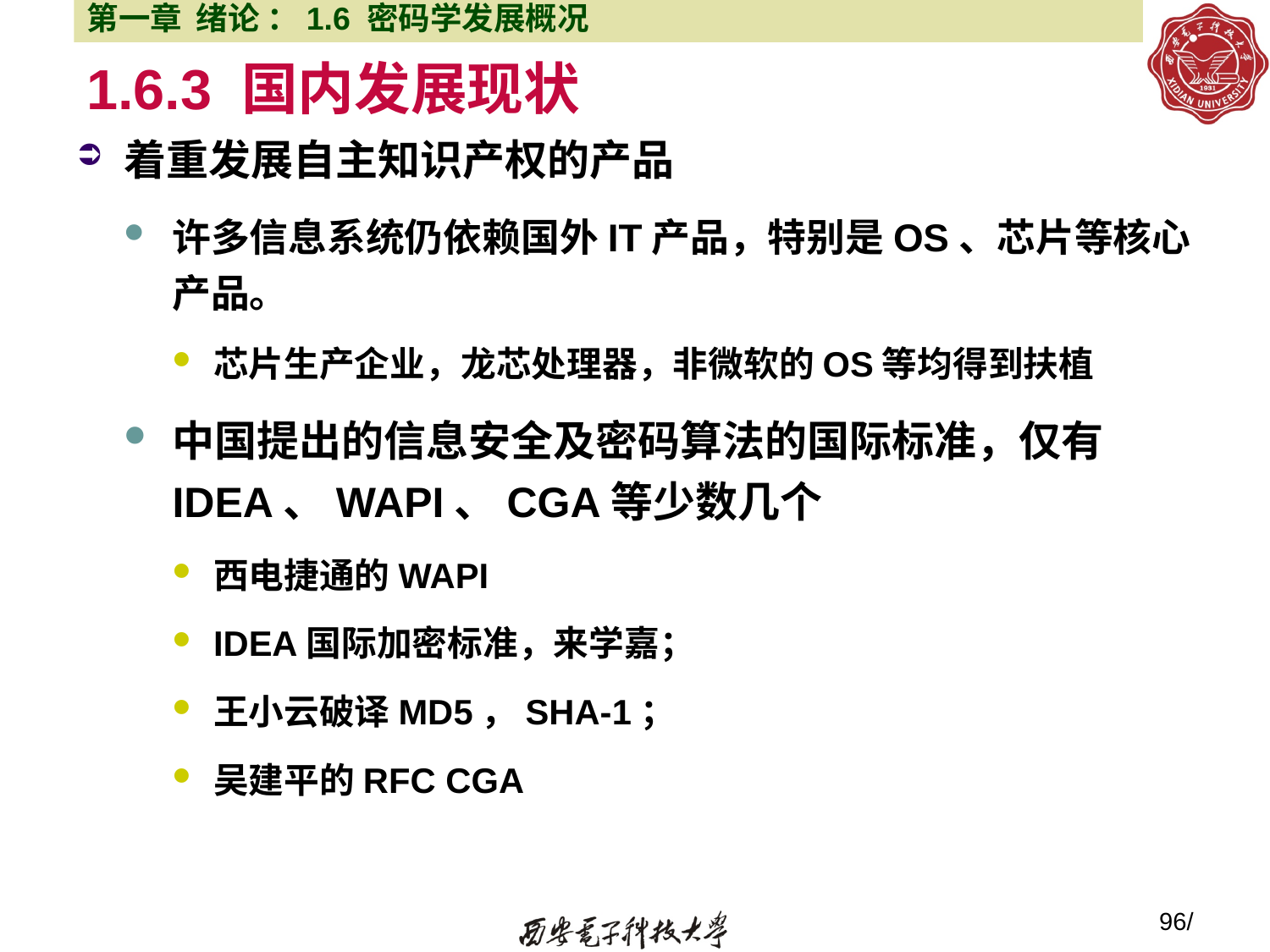

第一章  绪论 ：1.6 密码学发展概况
# 1.6.3 国内发展现状
着重发展自主知识产权的产品
许多信息系统仍依赖国外IT产品，特别是OS、芯片等核心产品。
芯片生产企业，龙芯处理器，非微软的OS等均得到扶植
中国提出的信息安全及密码算法的国际标准，仅有IDEA、WAPI、CGA等少数几个
西电捷通的WAPI
IDEA国际加密标准，来学嘉；
王小云破译MD5，SHA-1；
吴建平的RFC CGA
96/